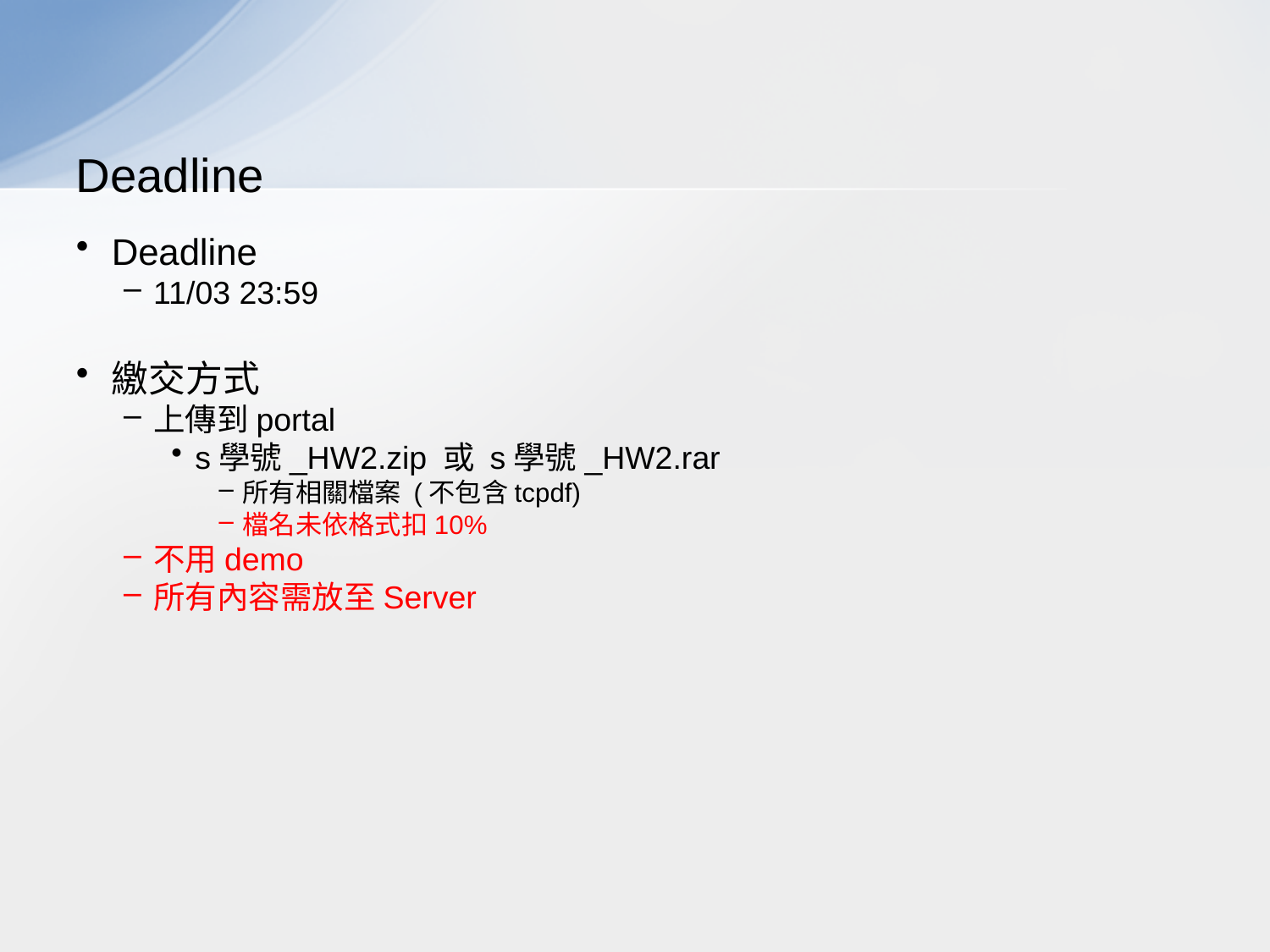

# Deadline
Deadline
11/03 23:59

繳交方式
上傳到portal
s學號_HW2.zip 或 s學號_HW2.rar
所有相關檔案 (不包含tcpdf)
檔名未依格式扣10%
不用demo
所有內容需放至Server